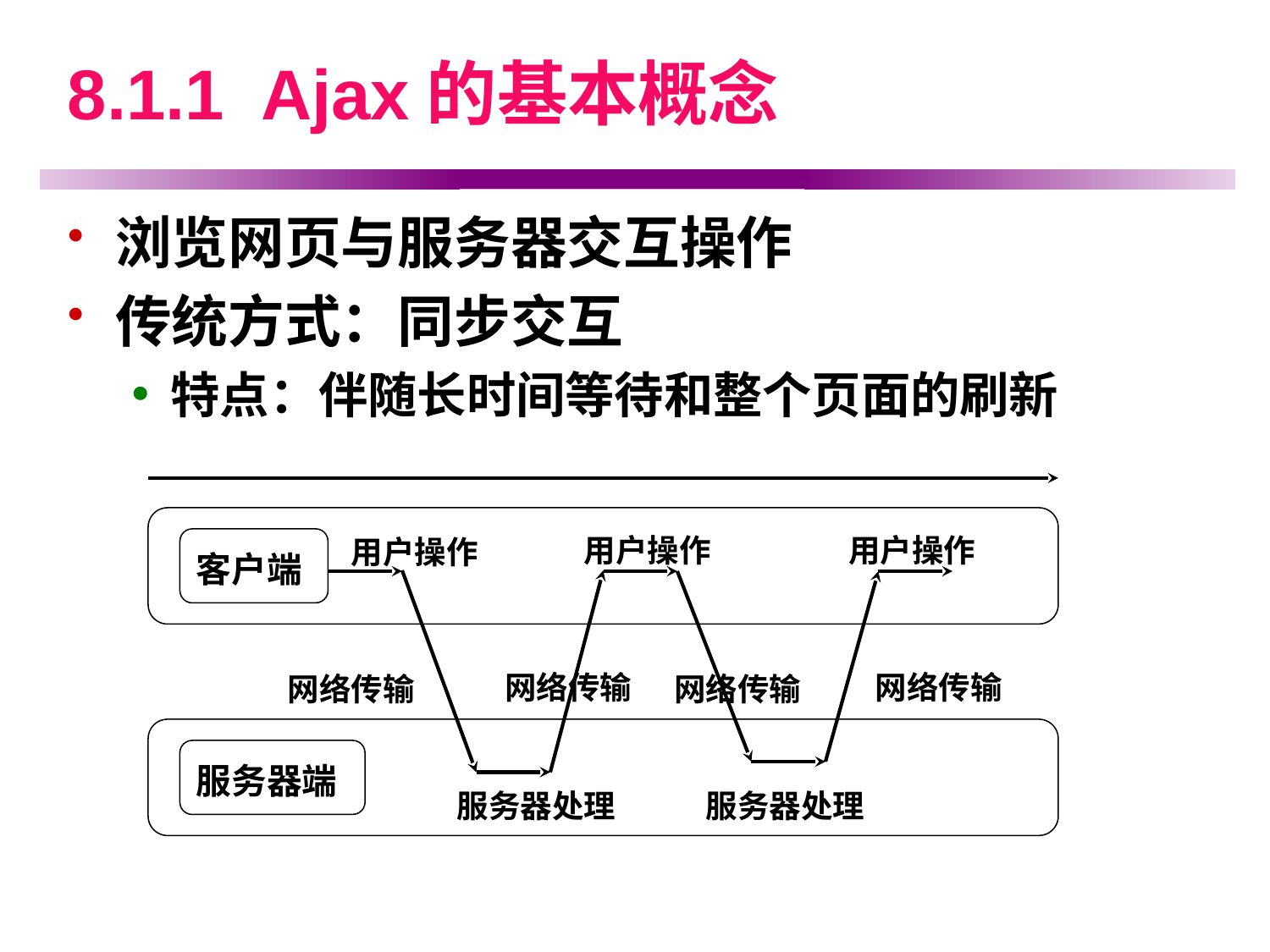

# 8.1.1  Ajax的基本概念
浏览网页与服务器交互操作
传统方式：同步交互
特点：伴随长时间等待和整个页面的刷新

用户操作
用户操作
用户操作
客户端
网络传输
网络传输
网络传输
网络传输

服务器端
服务器处理
服务器处理